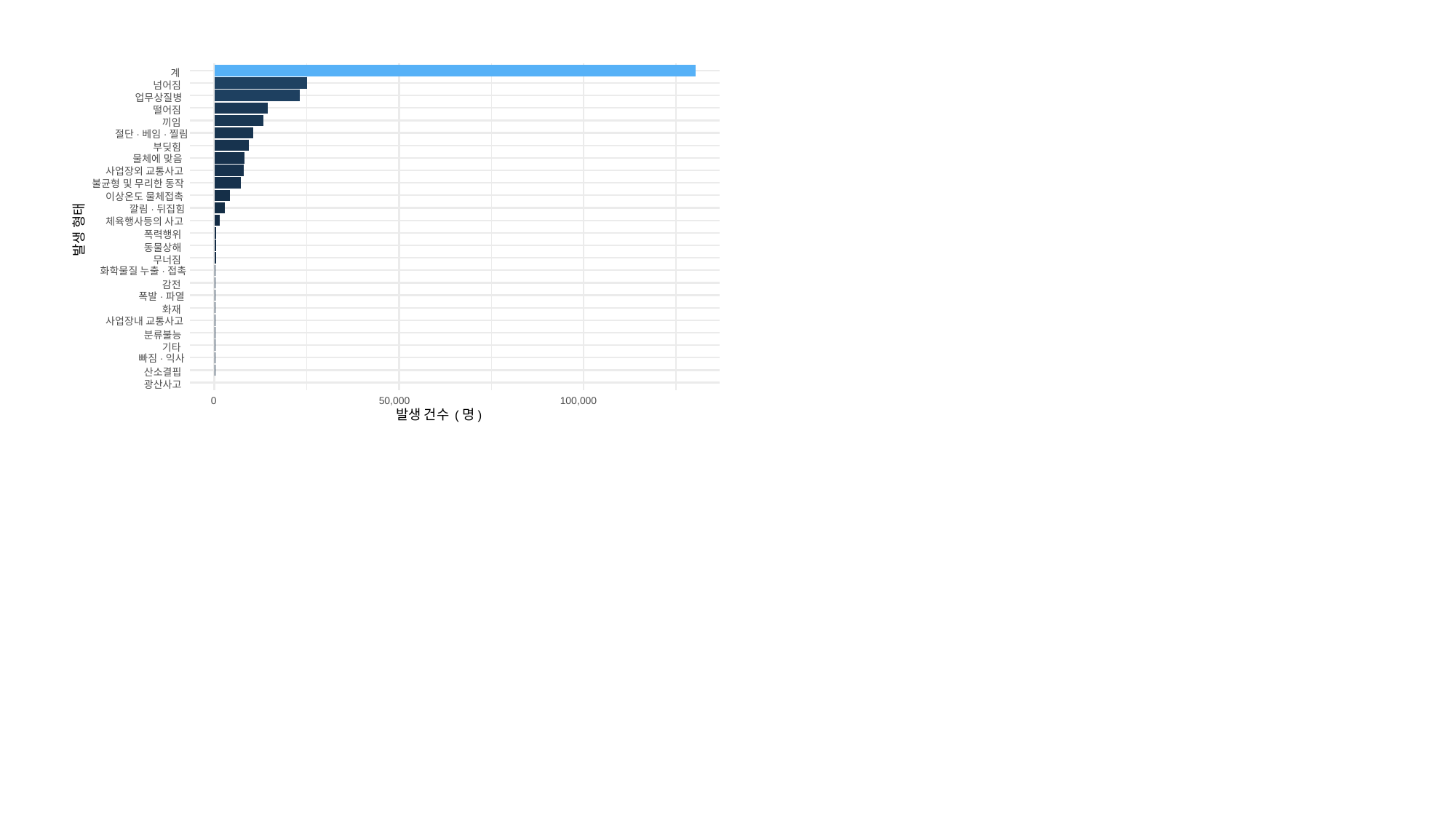

계

넘어짐
업무상질병
떨어짐
끼임
절단·베임·찔림
부딪힘
물체에 맞음
사업장외 교통사고
불균형 및 무리한 동작
이상온도 물체접촉
깔림·뒤집힘
체육행사등의 사고
발생 형태
폭력행위
동물상해
무너짐
화학물질 누출·접촉
감전
폭발·파열
화재
사업장내 교통사고
분류불능
기타
빠짐·익사
산소결핍
광산사고
0
50,000
100,000
발생 건수 (명)